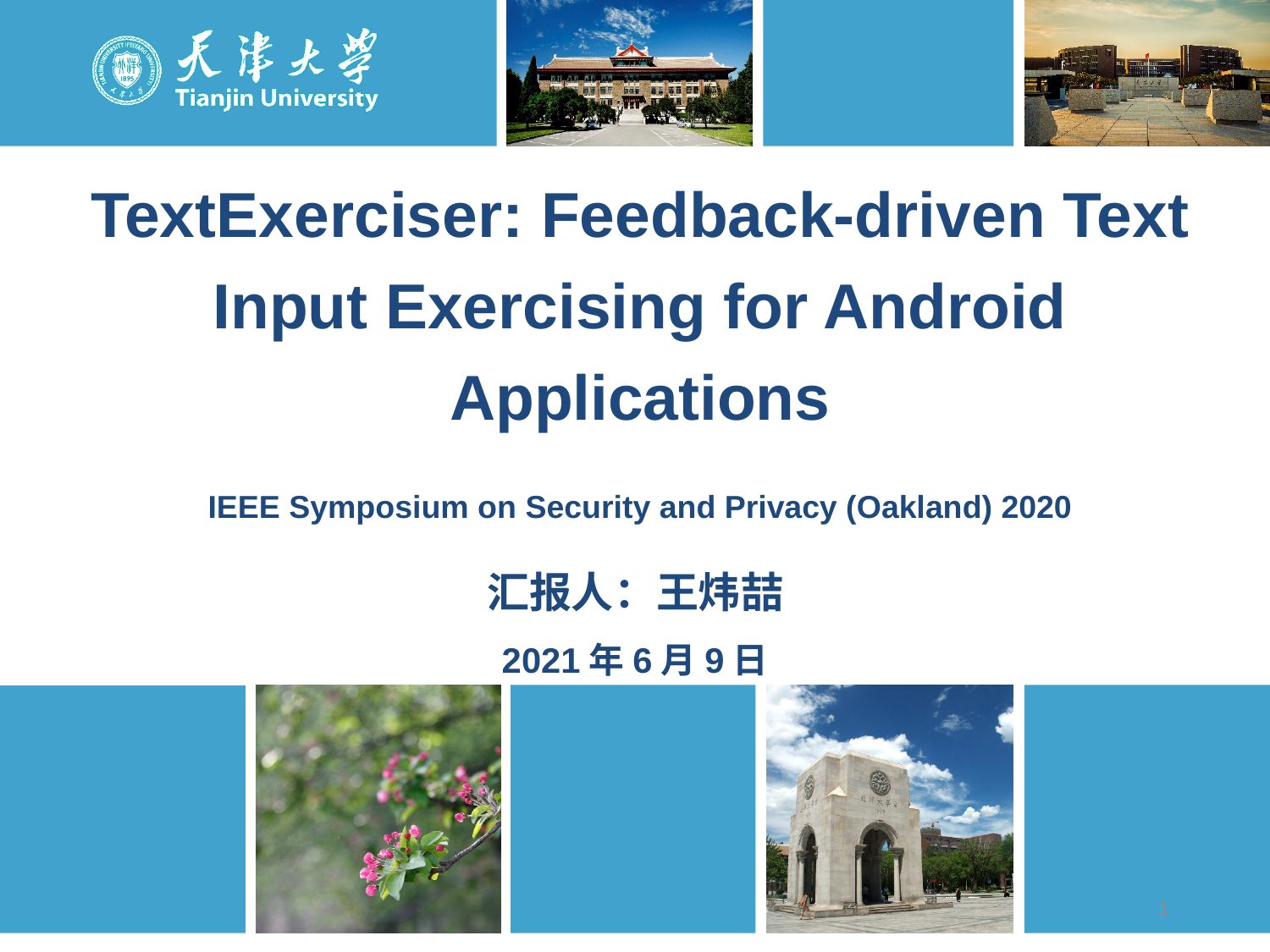

TextExerciser: Feedback-driven Text Input Exercising for Android Applications

IEEE Symposium on Security and Privacy (Oakland) 2020
汇报人：王炜喆
2021年6月9日
1